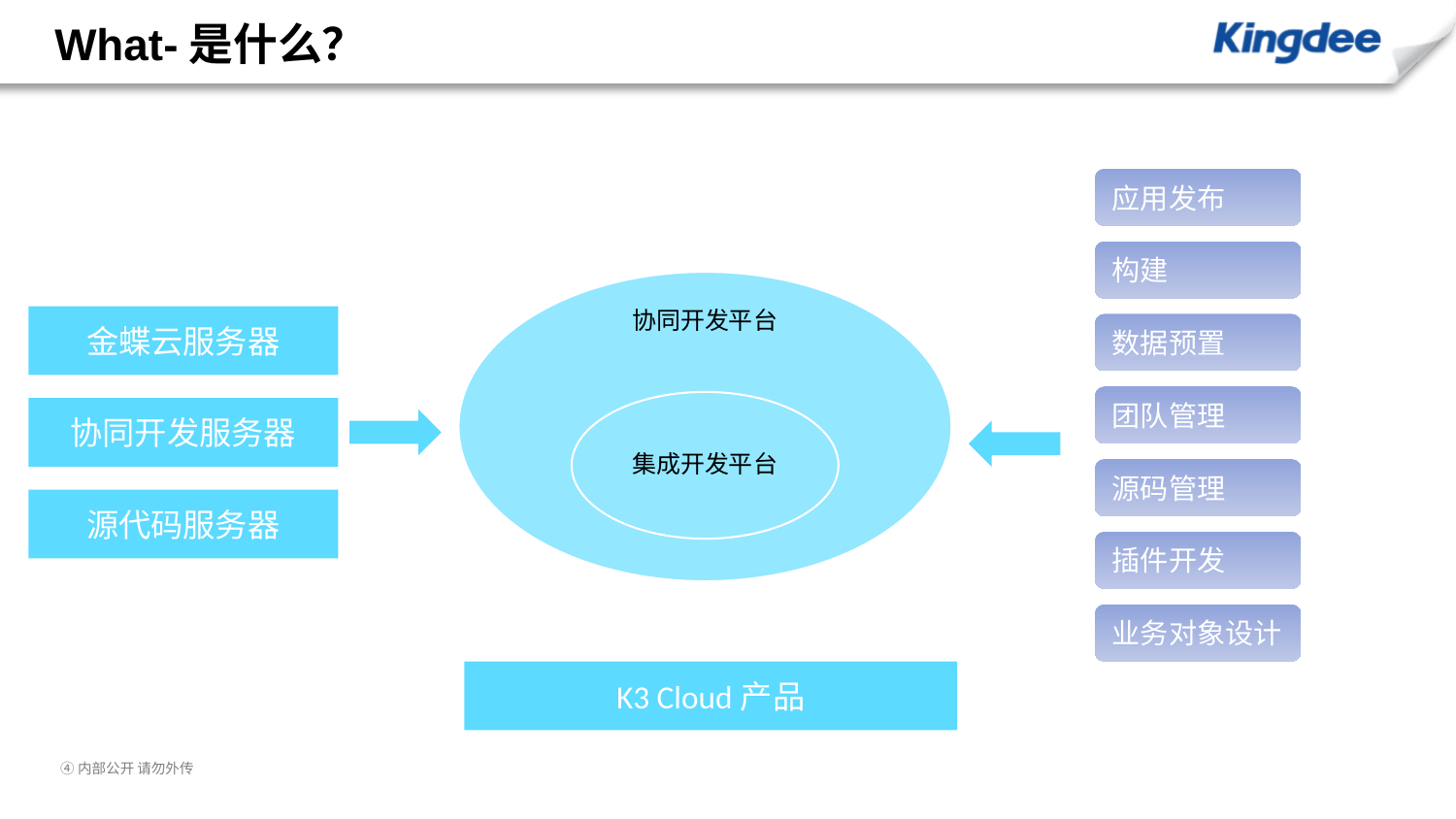

# What-是什么？
应用发布
构建
协同开发平台
集成开发平台
金蝶云服务器
数据预置
团队管理
协同开发服务器

源码管理
源代码服务器
插件开发
业务对象设计
K3 Cloud产品